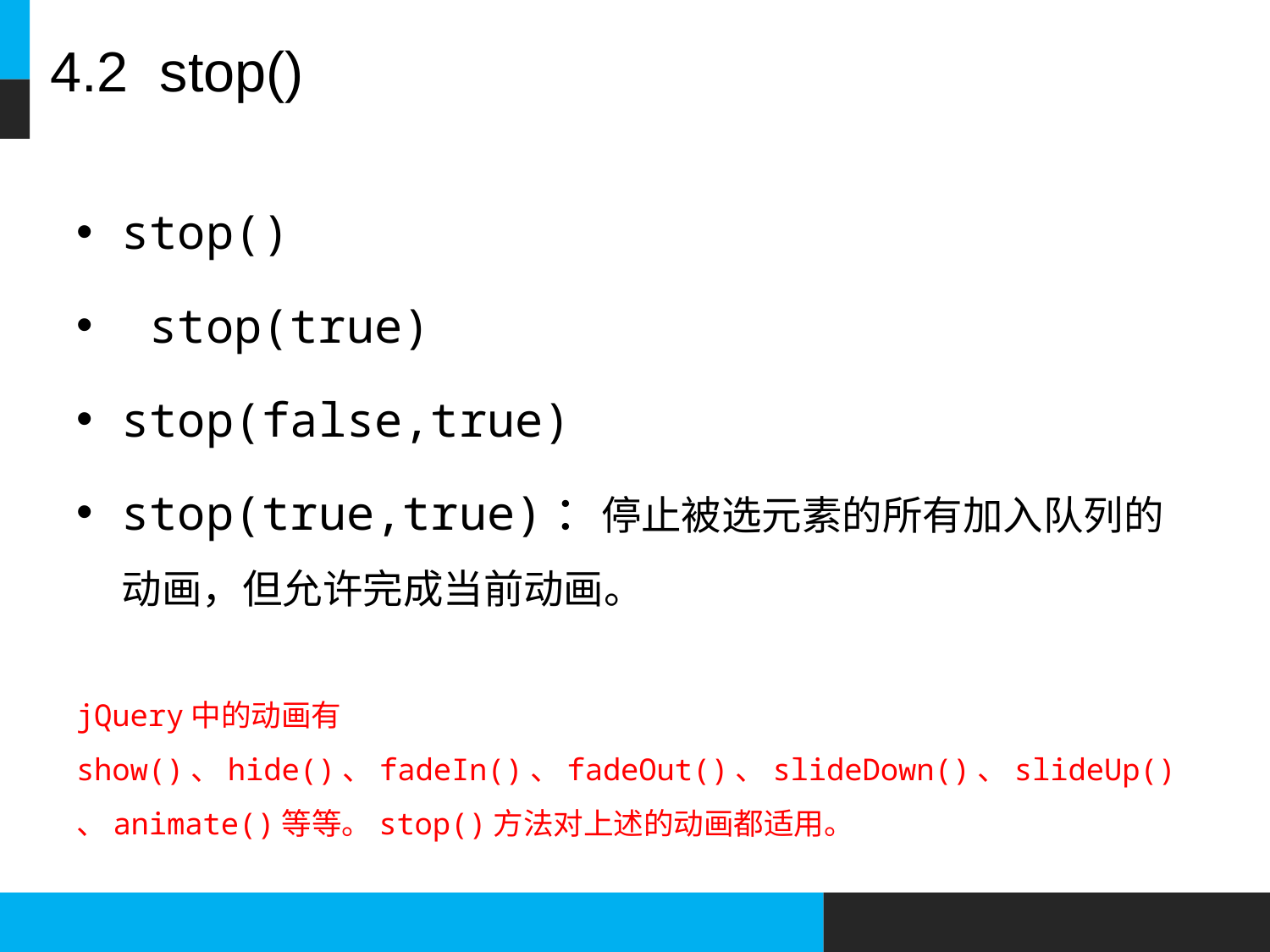

# 4.2  stop()
stop()
 stop(true)
stop(false,true)
stop(true,true)：停止被选元素的所有加入队列的动画，但允许完成当前动画。

jQuery中的动画有show()、hide()、fadeIn()、fadeOut()、slideDown()、slideUp()、animate()等等。stop()方法对上述的动画都适用。